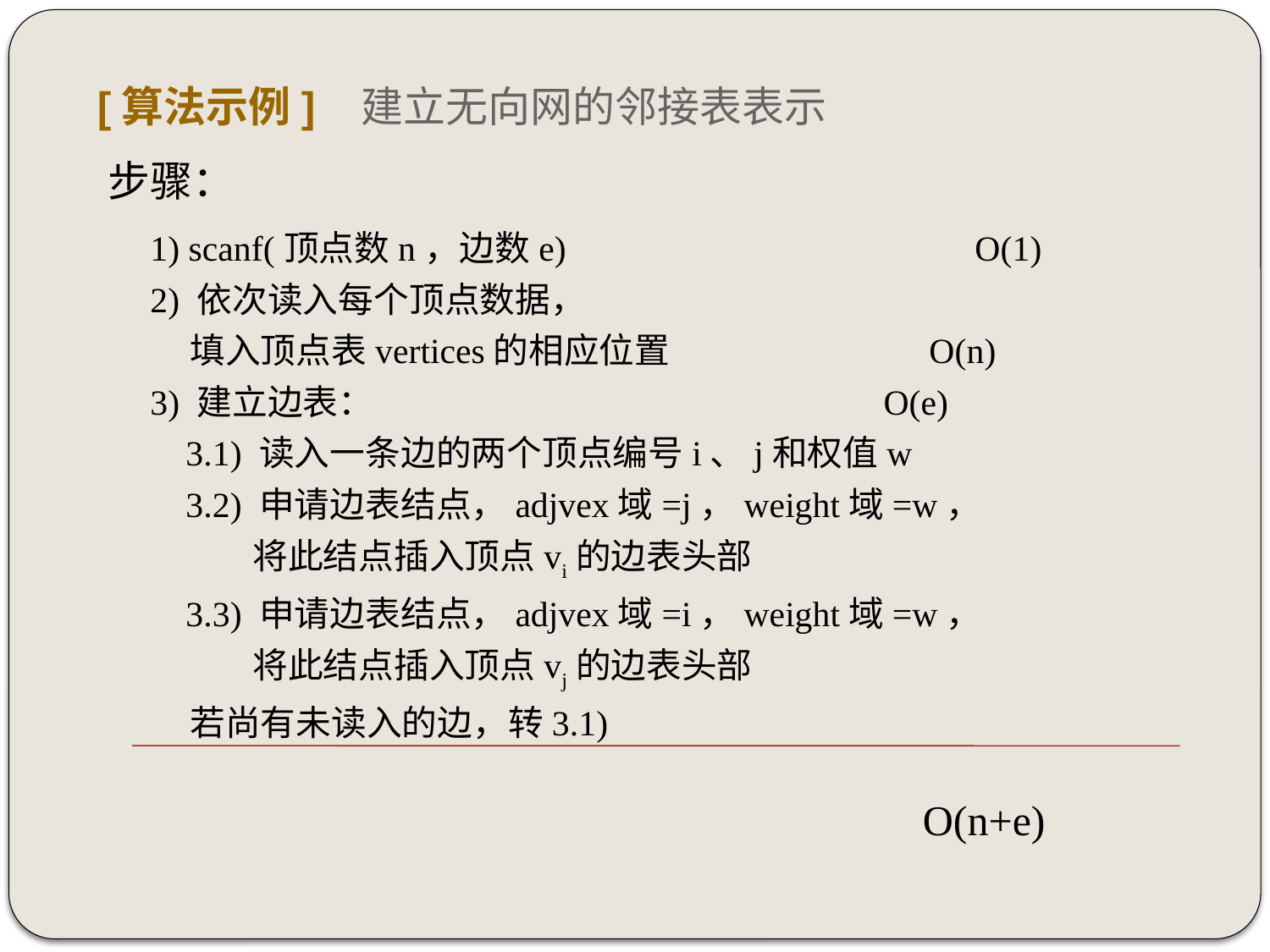

# [算法示例]   建立无向网的邻接表表示
步骤：
1) scanf(顶点数n，边数e)                                              O(1)
2) 依次读入每个顶点数据，
    填入顶点表vertices的相应位置                                O(n)
3) 建立边表：                                                                O(e)
    3.1) 读入一条边的两个顶点编号i、j和权值w
    3.2) 申请边表结点，adjvex域=j，weight域=w，
            将此结点插入顶点vi的边表头部
    3.3) 申请边表结点，adjvex域=i，weight域=w，
            将此结点插入顶点vj的边表头部
    若尚有未读入的边，转3.1)

                                                                         O(n+e)